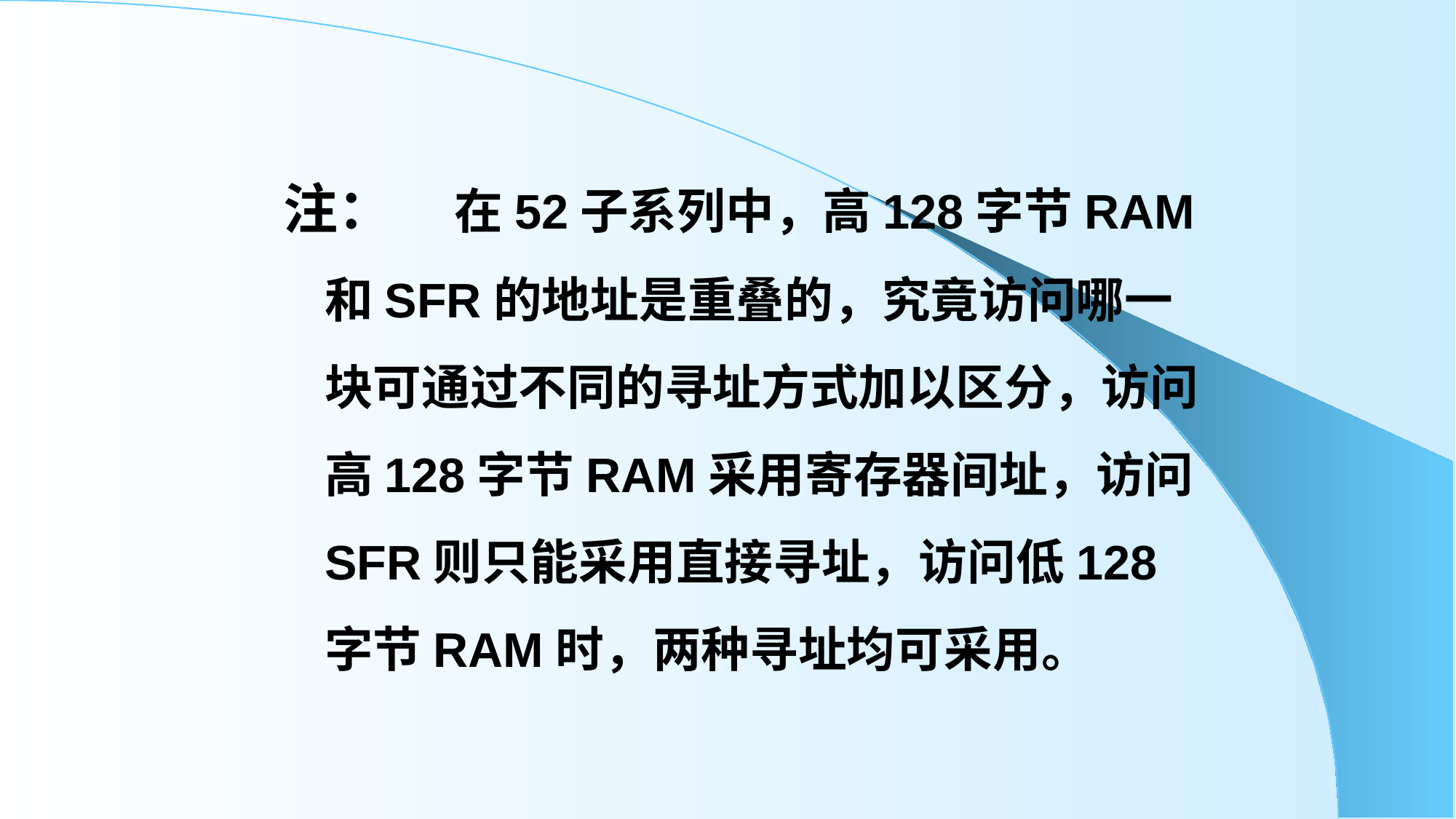

注：     在52子系列中，高128字节RAM和SFR的地址是重叠的，究竟访问哪一块可通过不同的寻址方式加以区分，访问高128字节RAM采用寄存器间址，访问SFR则只能采用直接寻址，访问低128字节RAM时，两种寻址均可采用。